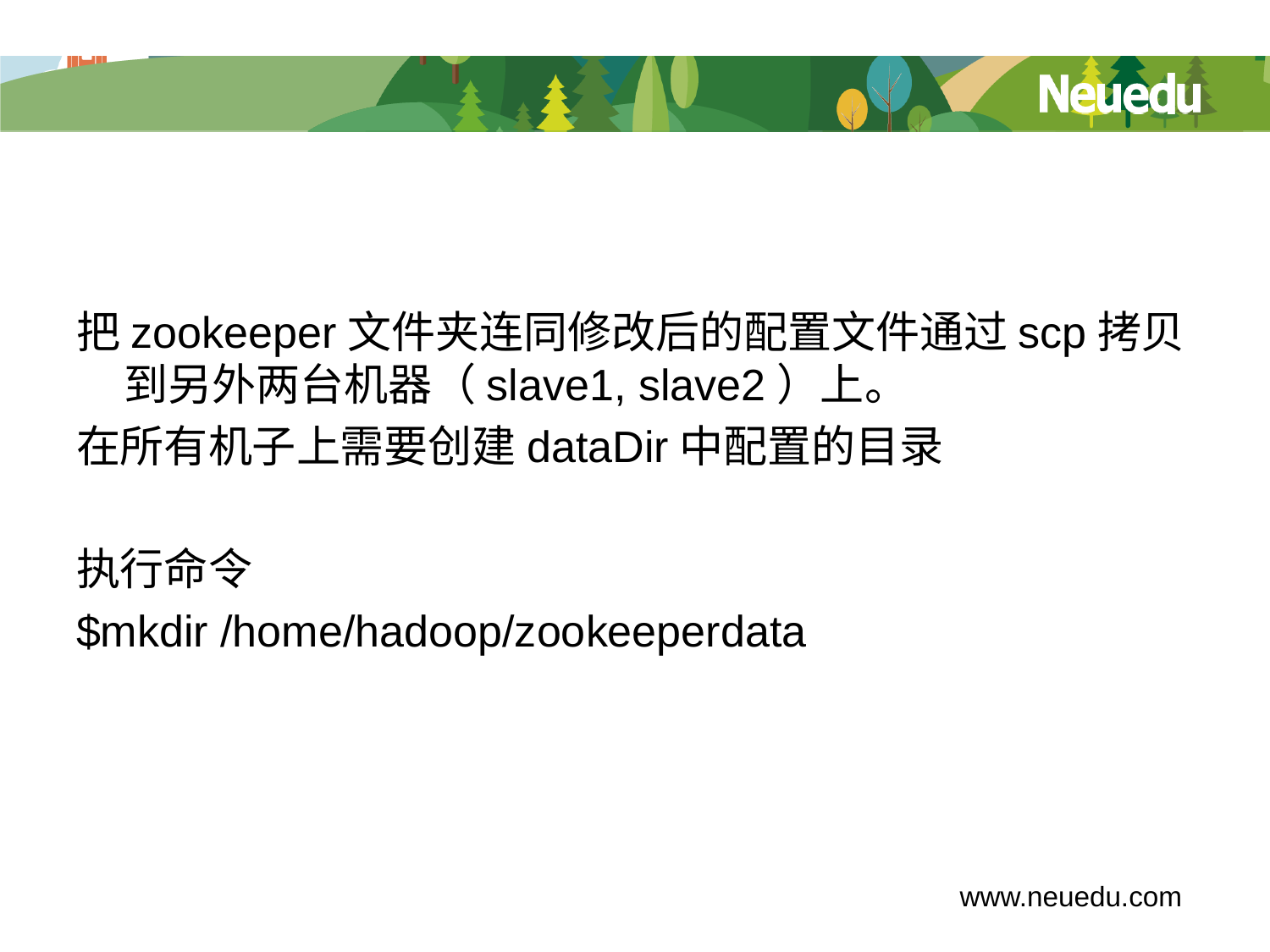

#
把zookeeper文件夹连同修改后的配置文件通过scp拷贝到另外两台机器（slave1, slave2）上。
在所有机子上需要创建dataDir中配置的目录

执行命令
$mkdir /home/hadoop/zookeeperdata